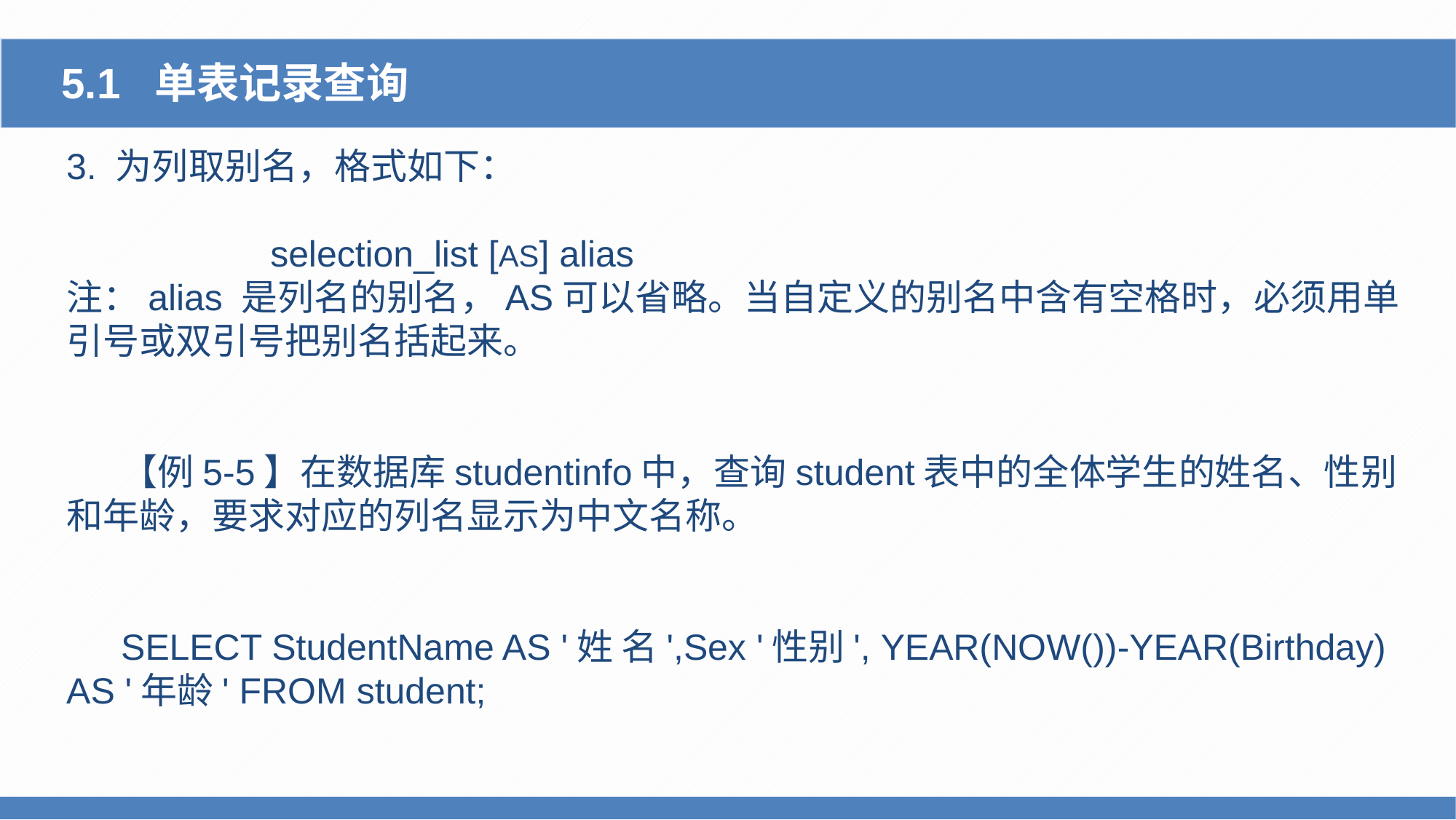

5.1  单表记录查询
3. 为列取别名，格式如下：

                    selection_list [AS] alias
注：alias 是列名的别名，AS可以省略。当自定义的别名中含有空格时，必须用单引号或双引号把别名括起来。

【例5-5】在数据库studentinfo中，查询student表中的全体学生的姓名、性别和年龄，要求对应的列名显示为中文名称。

SELECT StudentName AS '姓 名',Sex '性别', YEAR(NOW())-YEAR(Birthday) AS '年龄' FROM student;